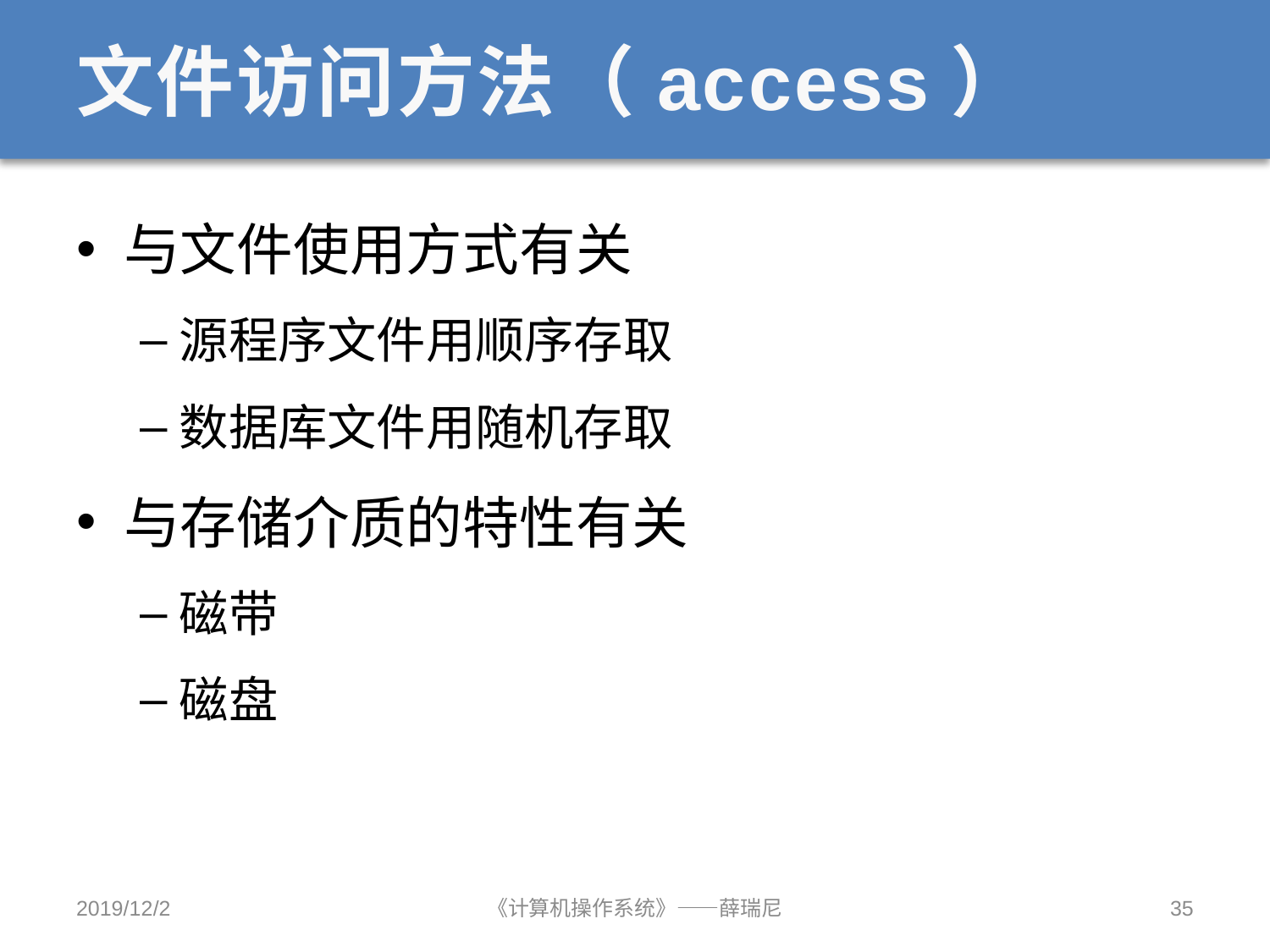

# 文件访问方法（access）
与文件使用方式有关
源程序文件用顺序存取
数据库文件用随机存取
与存储介质的特性有关
磁带
磁盘
2019/12/2
《计算机操作系统》——薛瑞尼
35